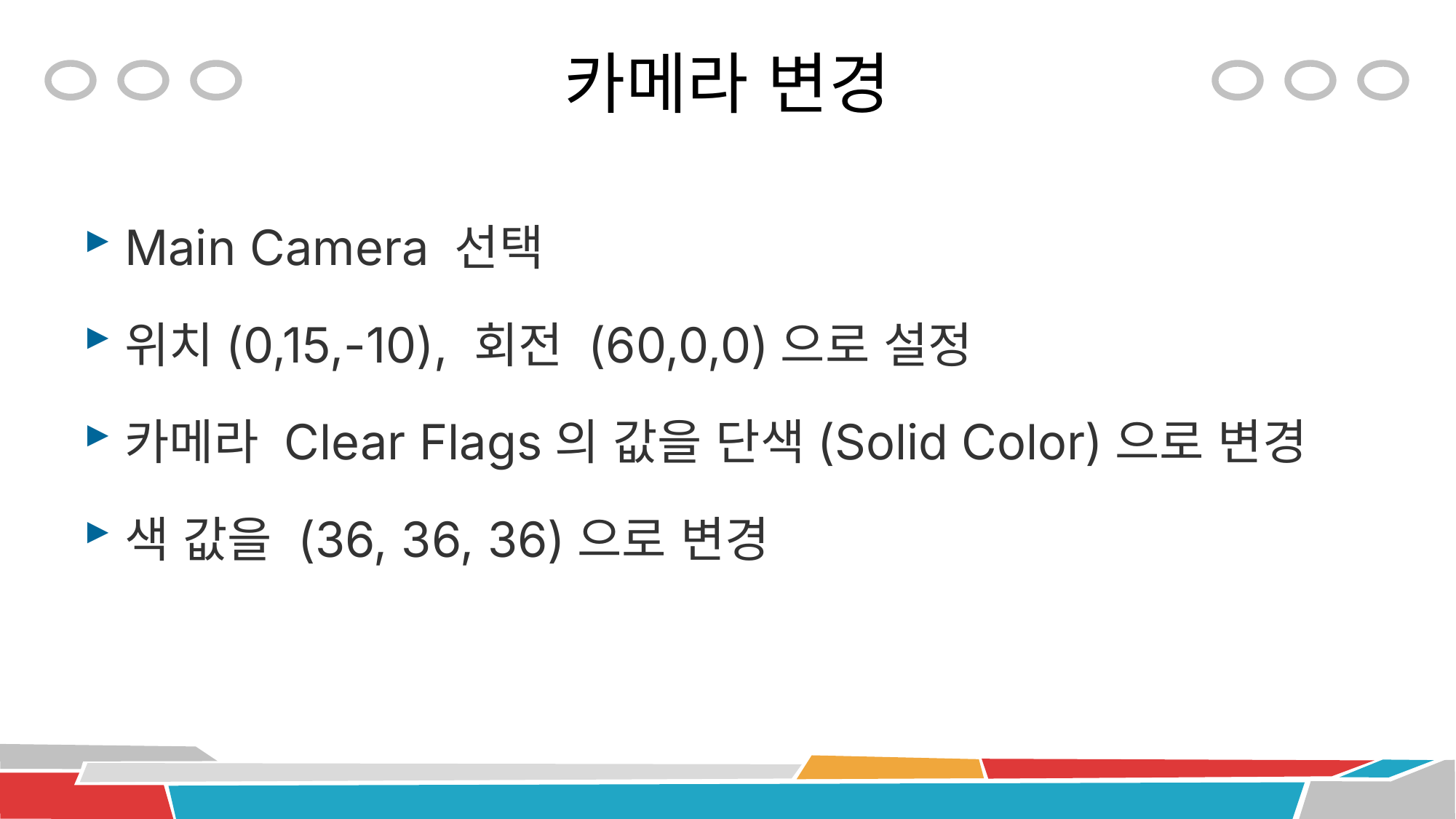

# 카메라 변경
Main Camera 선택
위치(0,15,-10), 회전 (60,0,0)으로 설정
카메라 Clear Flags의 값을 단색(Solid Color)으로 변경
색 값을 (36, 36, 36)으로 변경